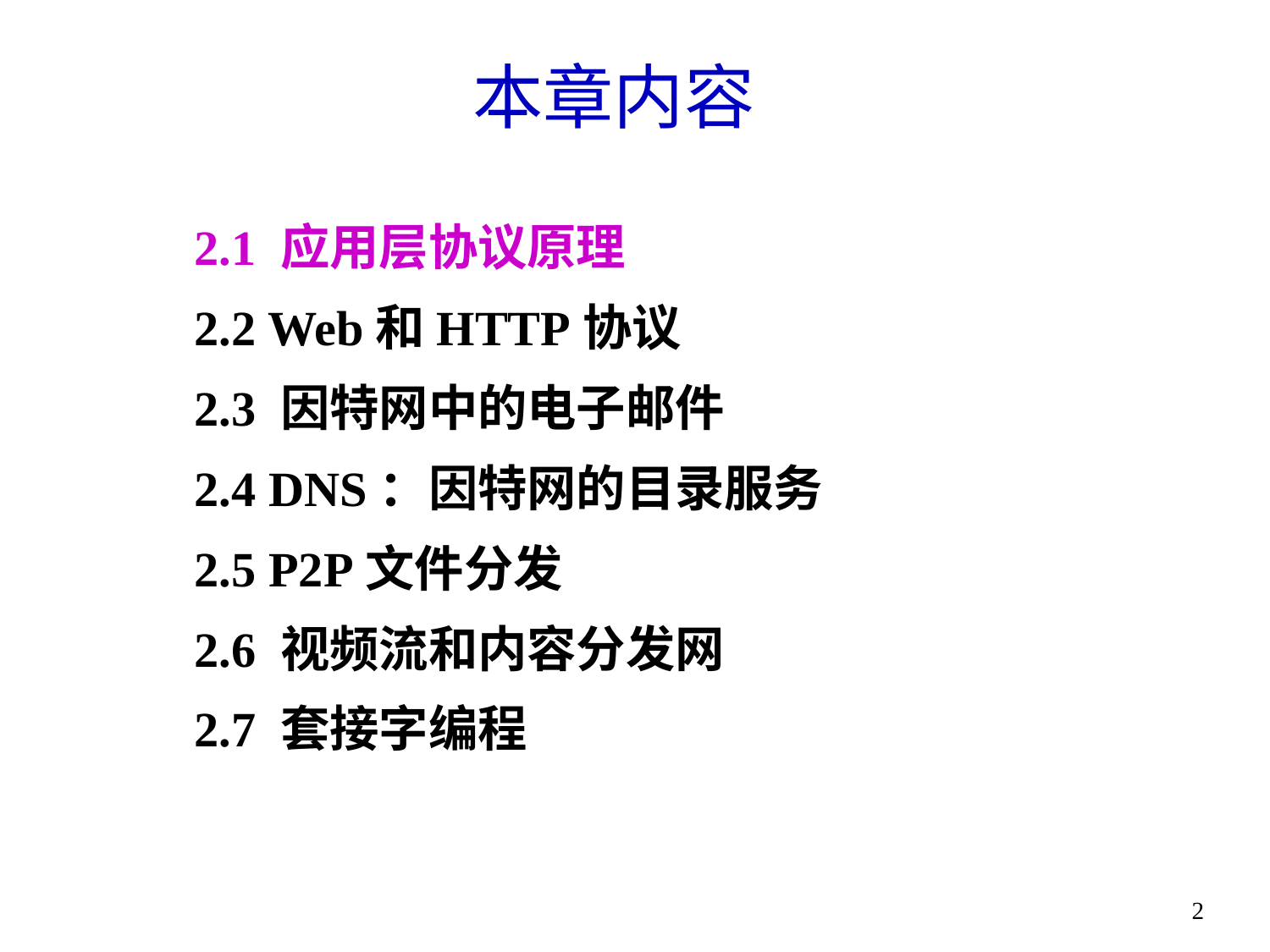

# 本章内容
2.1 应用层协议原理
2.2 Web和HTTP协议
2.3 因特网中的电子邮件
2.4 DNS：因特网的目录服务
2.5 P2P文件分发
2.6 视频流和内容分发网
2.7 套接字编程
2